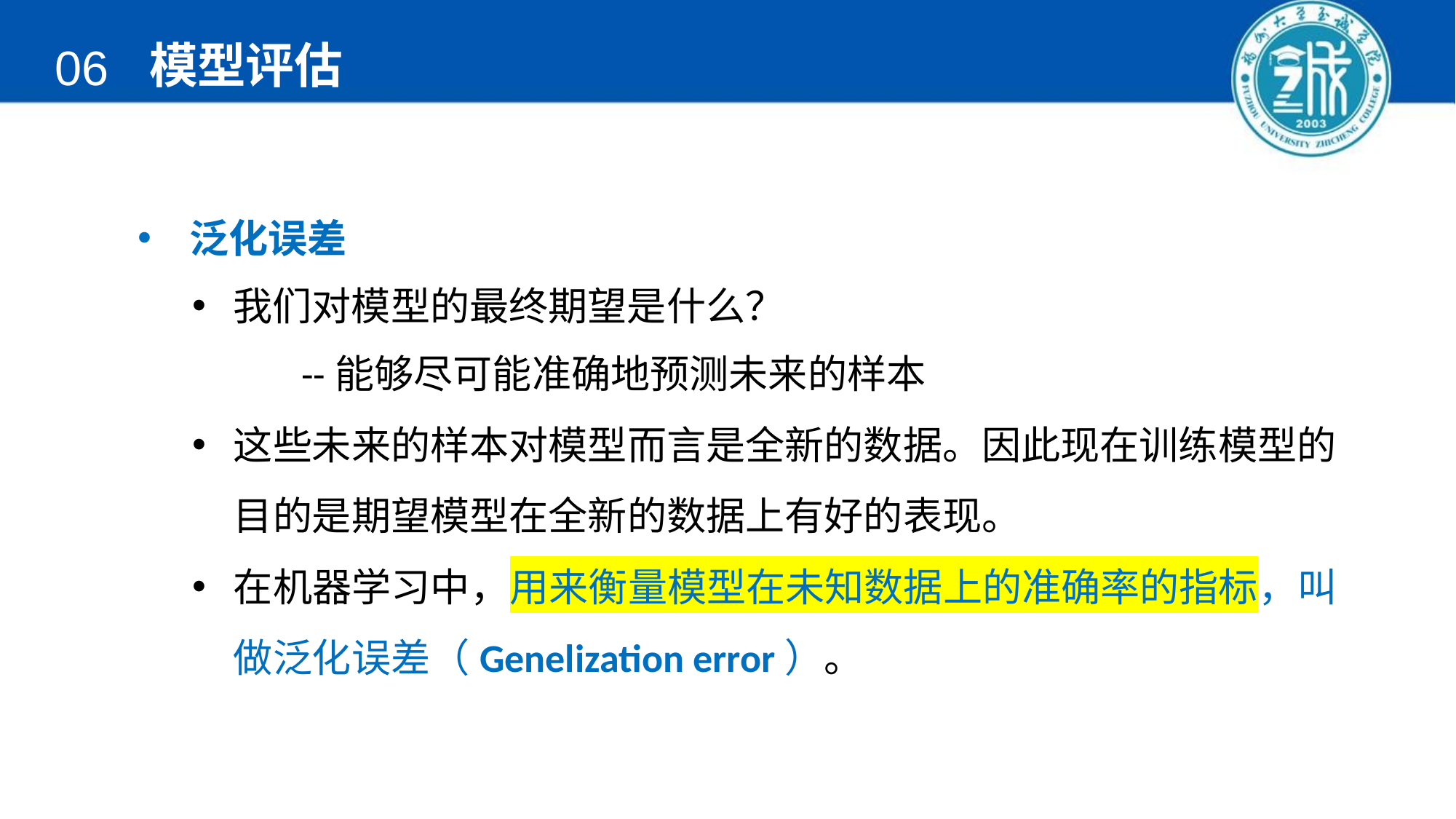

# 模型评估
06
泛化误差
我们对模型的最终期望是什么？
--能够尽可能准确地预测未来的样本
这些未来的样本对模型而言是全新的数据。因此现在训练模型的目的是期望模型在全新的数据上有好的表现。
在机器学习中，用来衡量模型在未知数据上的准确率的指标，叫做泛化误差（Genelization error）。